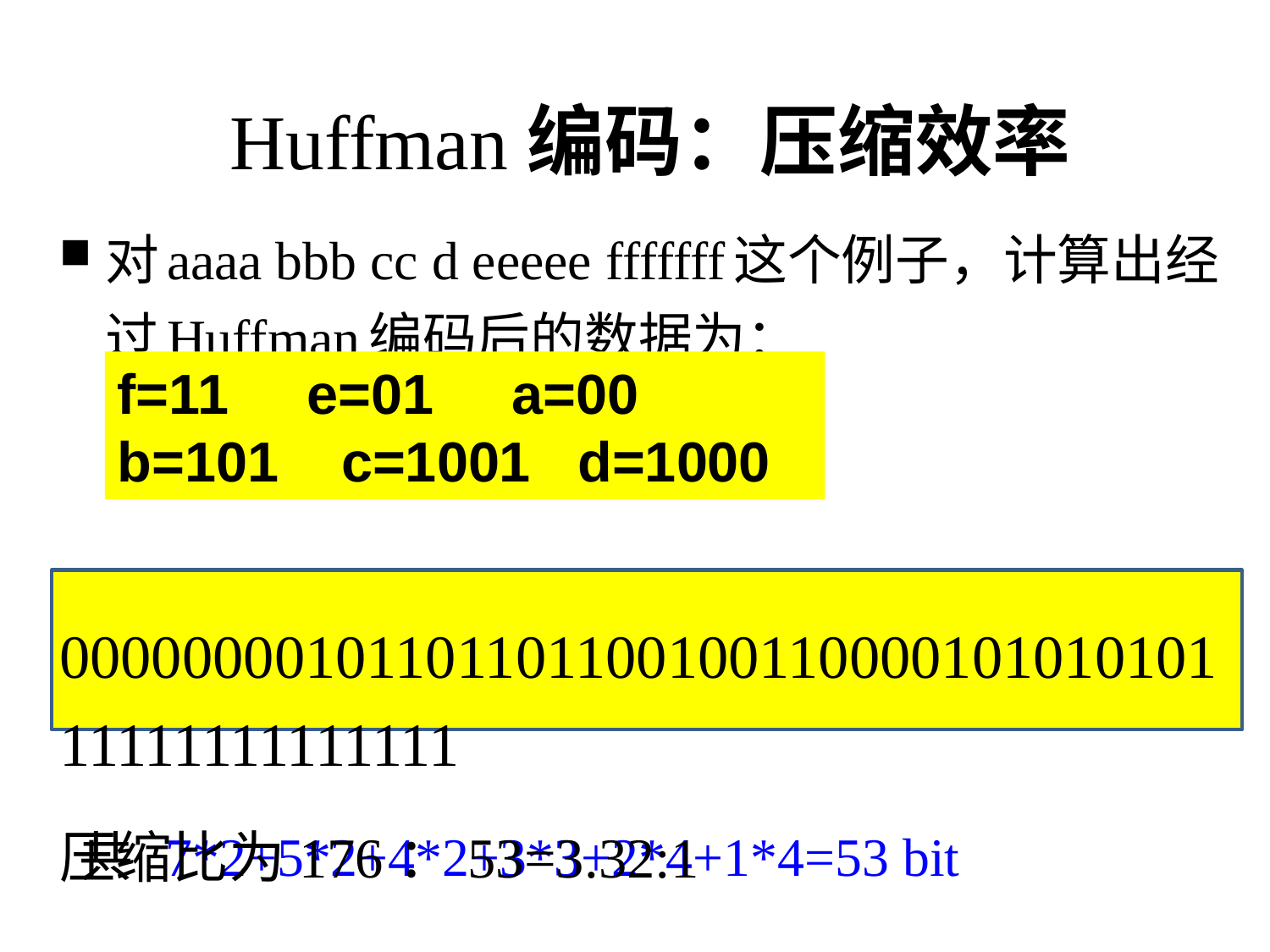

# Huffman编码：压缩效率
对aaaa bbb cc d eeeee fffffff这个例子，计算出经过Huffman编码后的数据为：

0000000010110110110010011000010101010111111111111111
  共  7*2+5*2+4*2+3*3+2*4+1*4=53 bit
f=11     e=01     a=00   b=101    c=1001   d=1000

压缩比为176：53=3.32:1